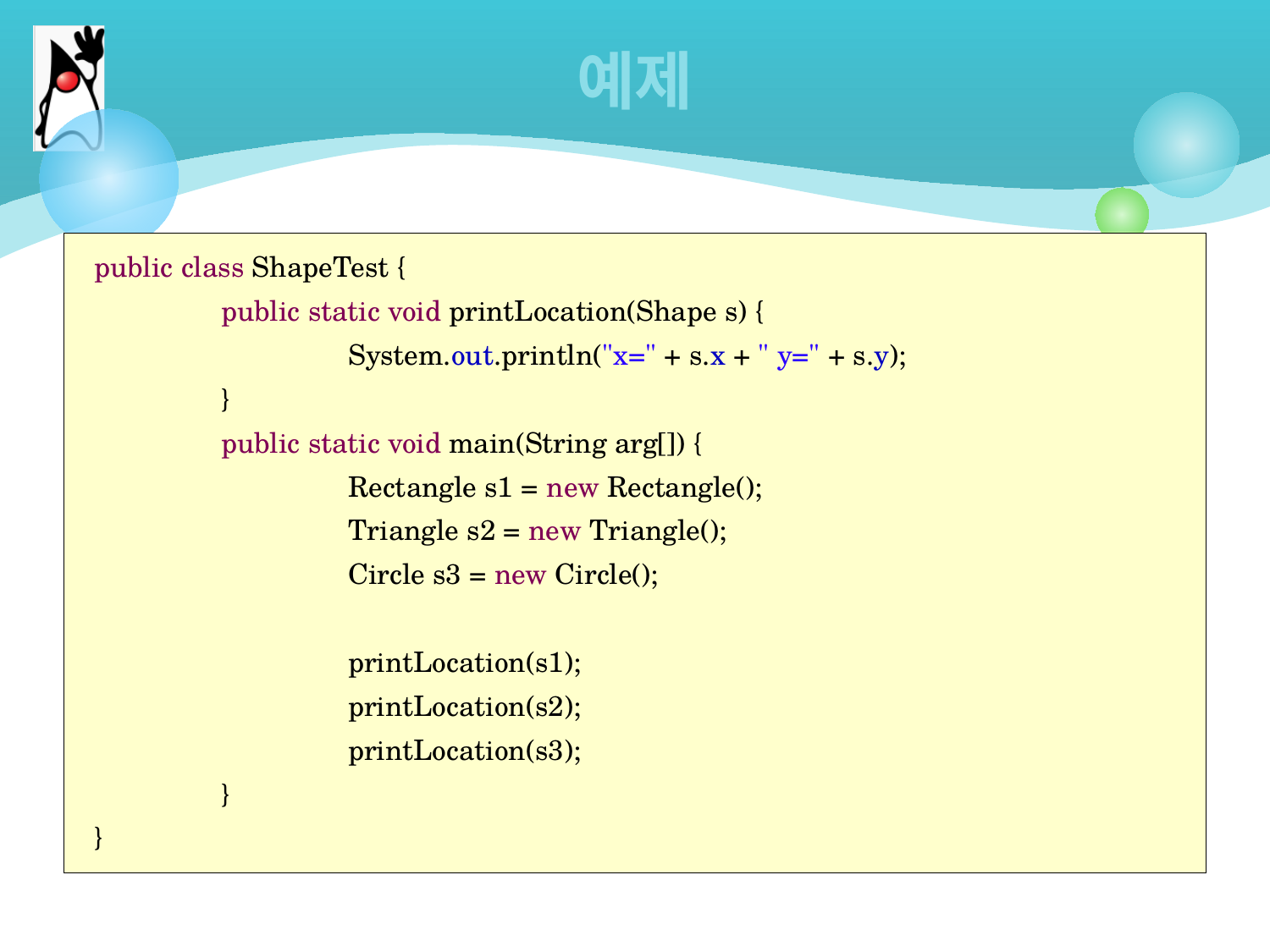

# 예제
public class ShapeTest {
  	public static void printLocation(Shape s) {
		System.out.println("x=" + s.x + " y=" + s.y);
	}
  	public static void main(String arg[]) {
  		Rectangle s1 = new Rectangle();
		Triangle s2 = new Triangle();
		Circle s3 = new Circle();

		printLocation(s1);
		printLocation(s2);
		printLocation(s3);
	}
}